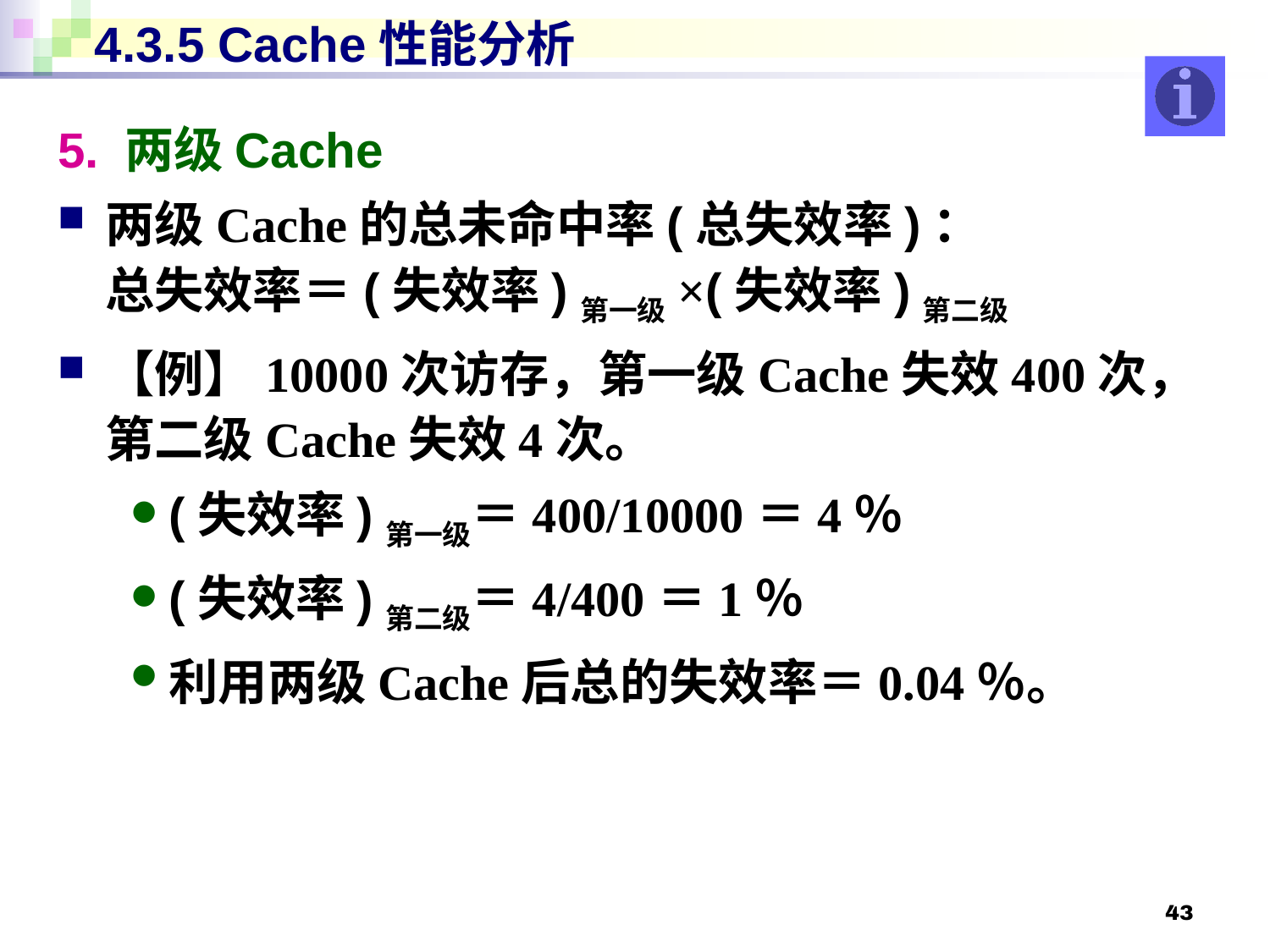

# 4.3.5 Cache性能分析

5. 两级Cache
两级Cache的总未命中率(总失效率)：
总失效率＝(失效率)第一级×(失效率)第二级
【例】10000次访存，第一级Cache失效400次，第二级Cache失效4次。
(失效率)第一级＝400/10000＝4％
(失效率)第二级＝4/400＝1％
利用两级Cache后总的失效率＝0.04％。
43